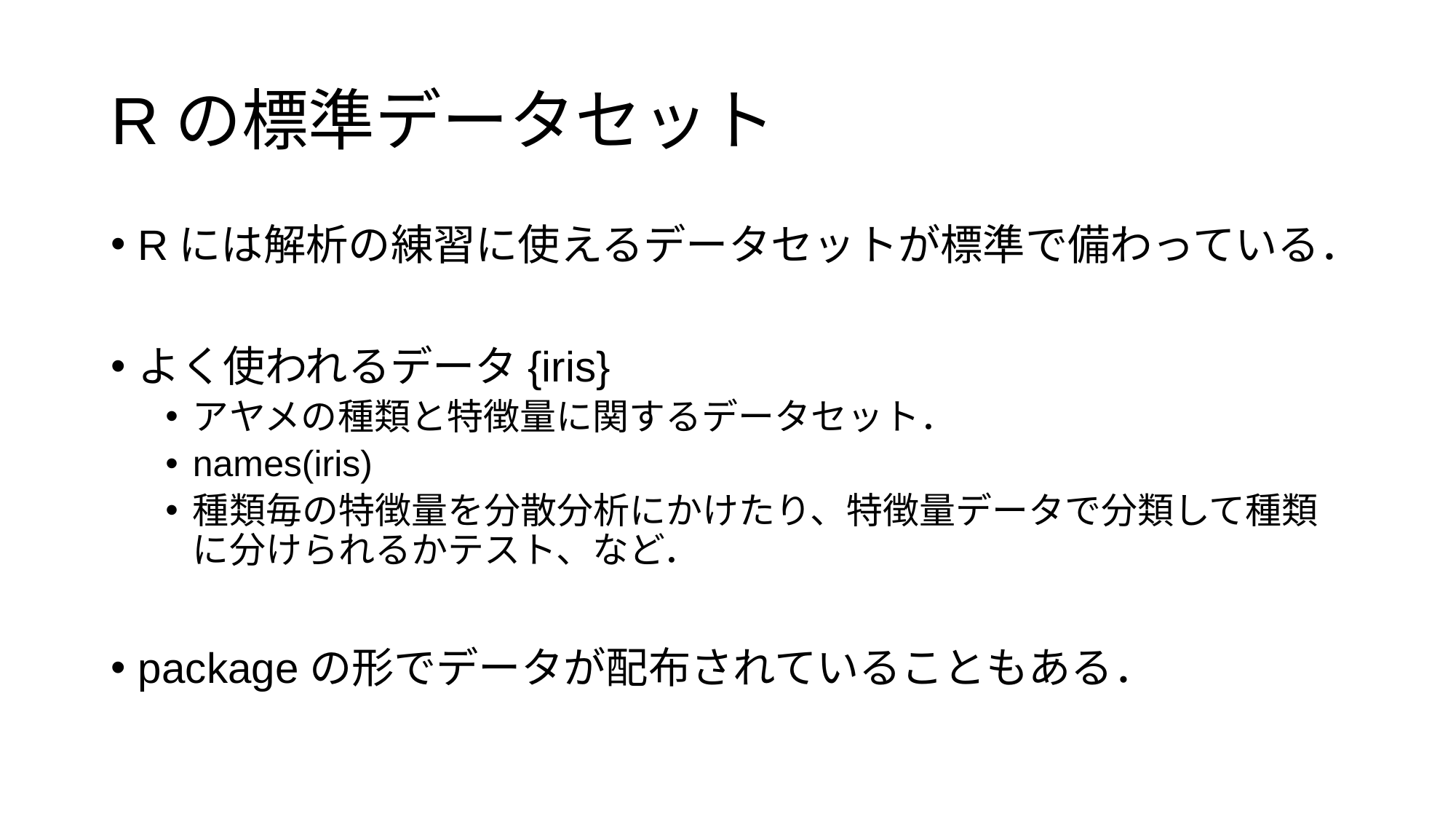

# Rの標準データセット
Rには解析の練習に使えるデータセットが標準で備わっている．

よく使われるデータ{iris}
アヤメの種類と特徴量に関するデータセット．
names(iris)
種類毎の特徴量を分散分析にかけたり、特徴量データで分類して種類に分けられるかテスト、など．

packageの形でデータが配布されていることもある．